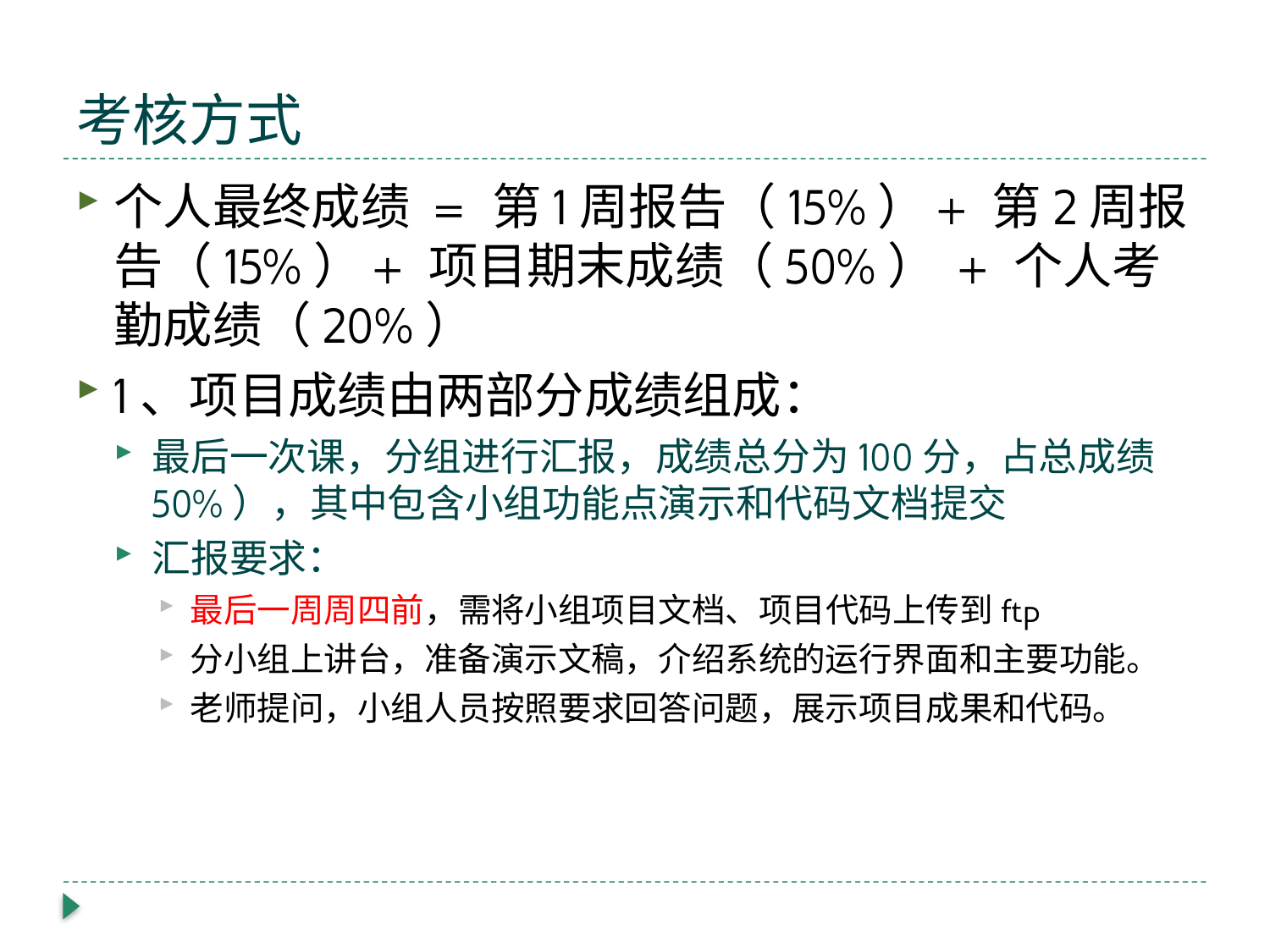

# 考核方式
个人最终成绩 = 第1周报告（15%）+ 第2周报告（15%）+ 项目期末成绩（50%） + 个人考勤成绩（20%）
1、项目成绩由两部分成绩组成：
最后一次课，分组进行汇报，成绩总分为100分，占总成绩50%），其中包含小组功能点演示和代码文档提交
汇报要求：
最后一周周四前，需将小组项目文档、项目代码上传到ftp
分小组上讲台，准备演示文稿，介绍系统的运行界面和主要功能。
老师提问，小组人员按照要求回答问题，展示项目成果和代码。